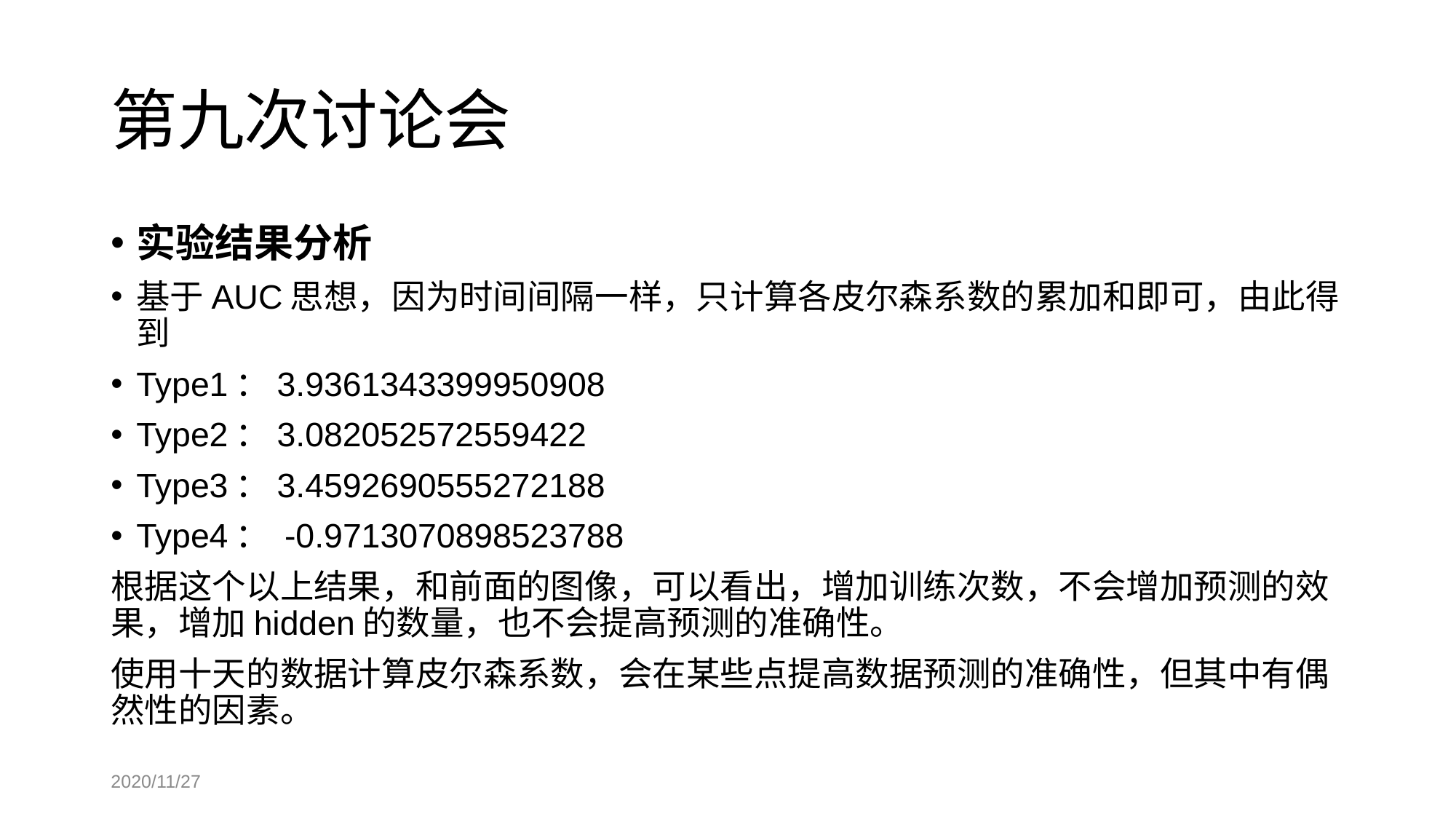

# 第九次讨论会
实验结果分析
基于AUC思想，因为时间间隔一样，只计算各皮尔森系数的累加和即可，由此得到
Type1：3.9361343399950908
Type2：3.082052572559422
Type3：3.4592690555272188
Type4： -0.9713070898523788
根据这个以上结果，和前面的图像，可以看出，增加训练次数，不会增加预测的效果，增加hidden的数量，也不会提高预测的准确性。
使用十天的数据计算皮尔森系数，会在某些点提高数据预测的准确性，但其中有偶然性的因素。
2020/11/27